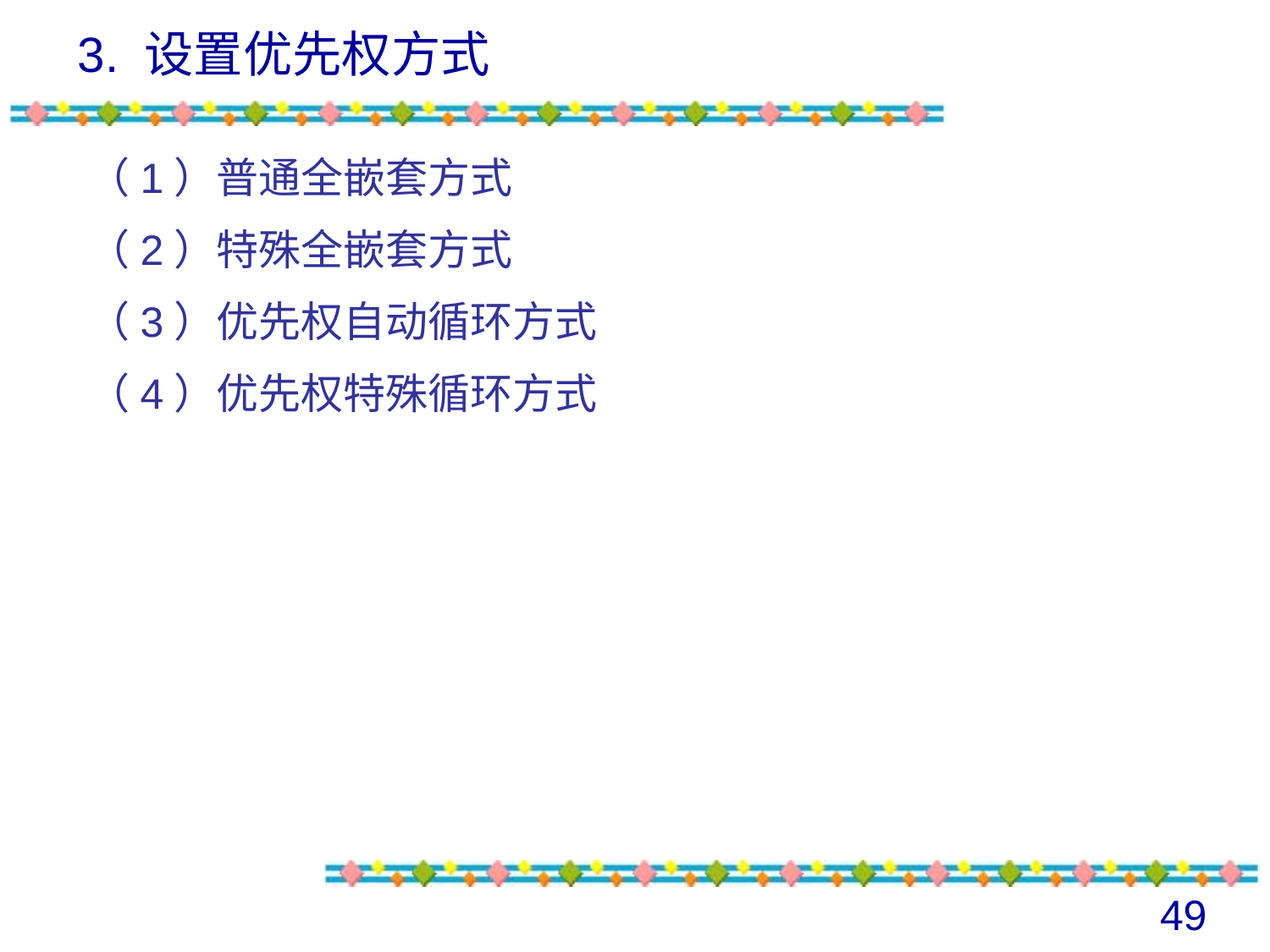

# 3. 设置优先权方式
（1）普通全嵌套方式
（2）特殊全嵌套方式
（3）优先权自动循环方式
（4）优先权特殊循环方式